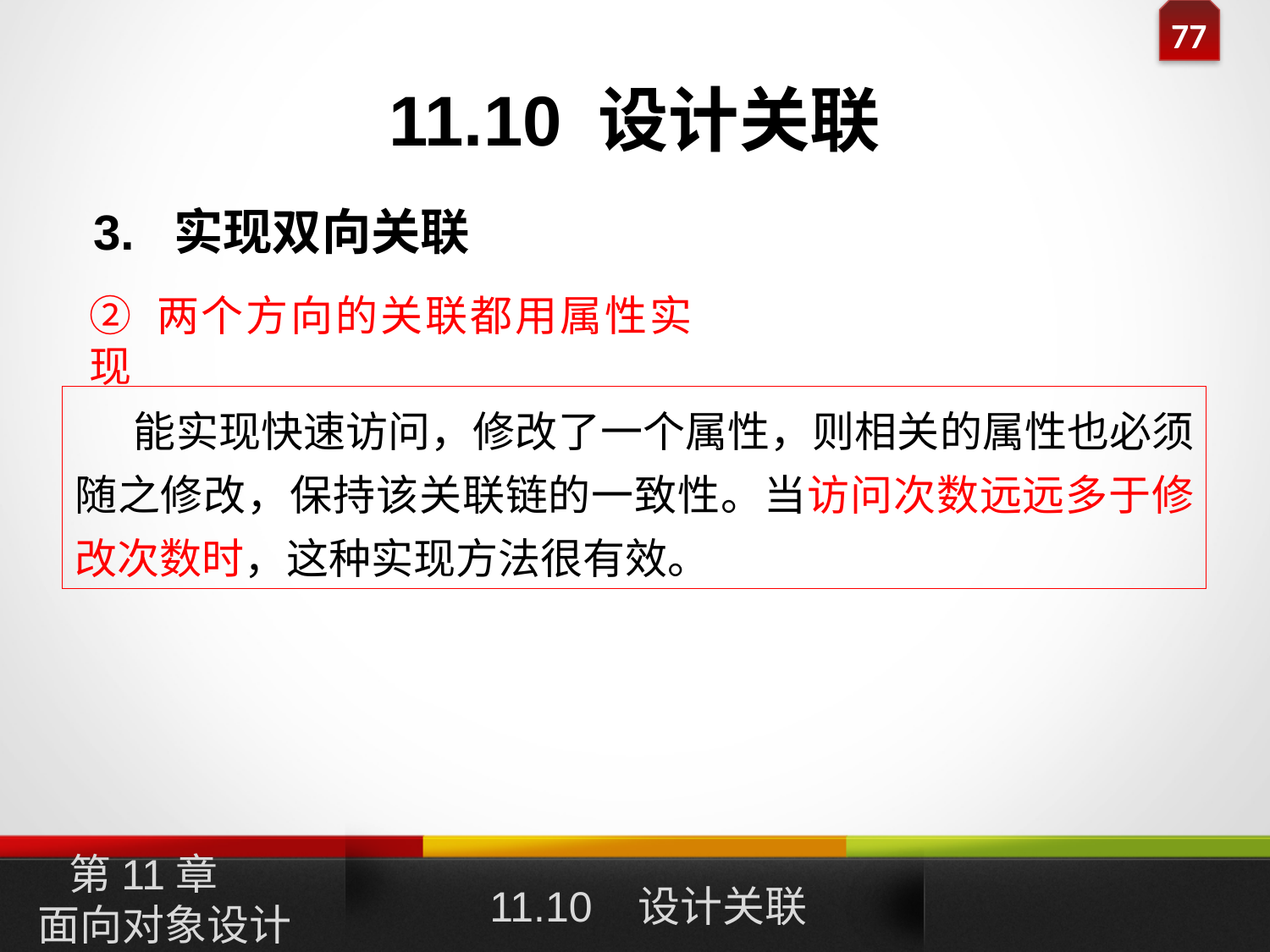

# 11.10 设计关联
3.  实现双向关联
② 两个方向的关联都用属性实现
       能实现快速访问，修改了一个属性，则相关的属性也必须随之修改，保持该关联链的一致性。当访问次数远远多于修改次数时，这种实现方法很有效。
11.10   设计关联